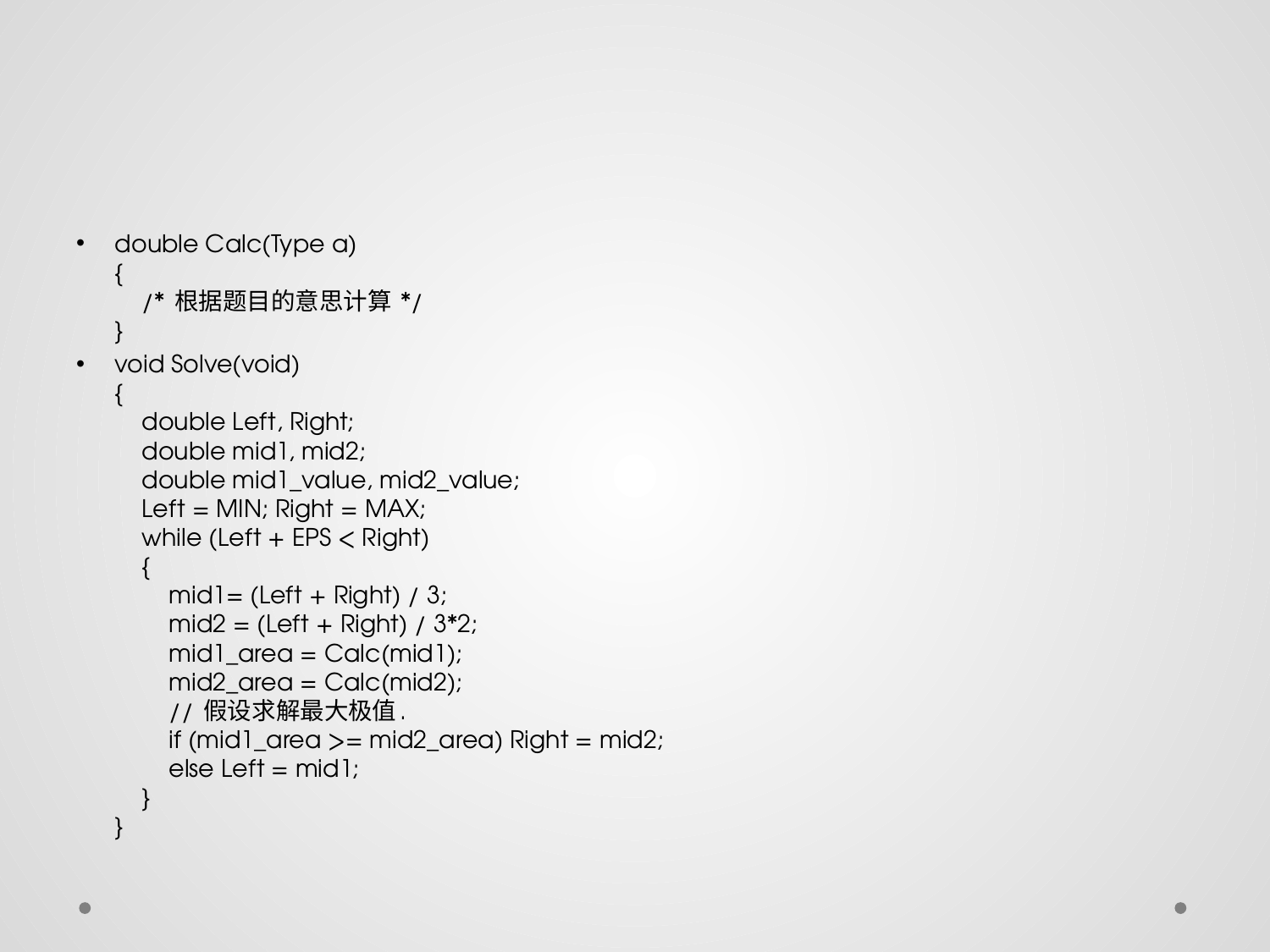

#
double Calc(Type a)
{
    /* 根据题目的意思计算 */
}
void Solve(void)
{
    double Left, Right;
    double mid1, mid2;
    double mid1_value, mid2_value;
    Left = MIN; Right = MAX;
    while (Left + EPS < Right)
    {
        mid1= (Left + Right) / 3;
        mid2 = (Left + Right) / 3*2;
        mid1_area = Calc(mid1);
        mid2_area = Calc(mid2);
        // 假设求解最大极值.
        if (mid1_area >= mid2_area) Right = mid2;
        else Left = mid1;
    }
}